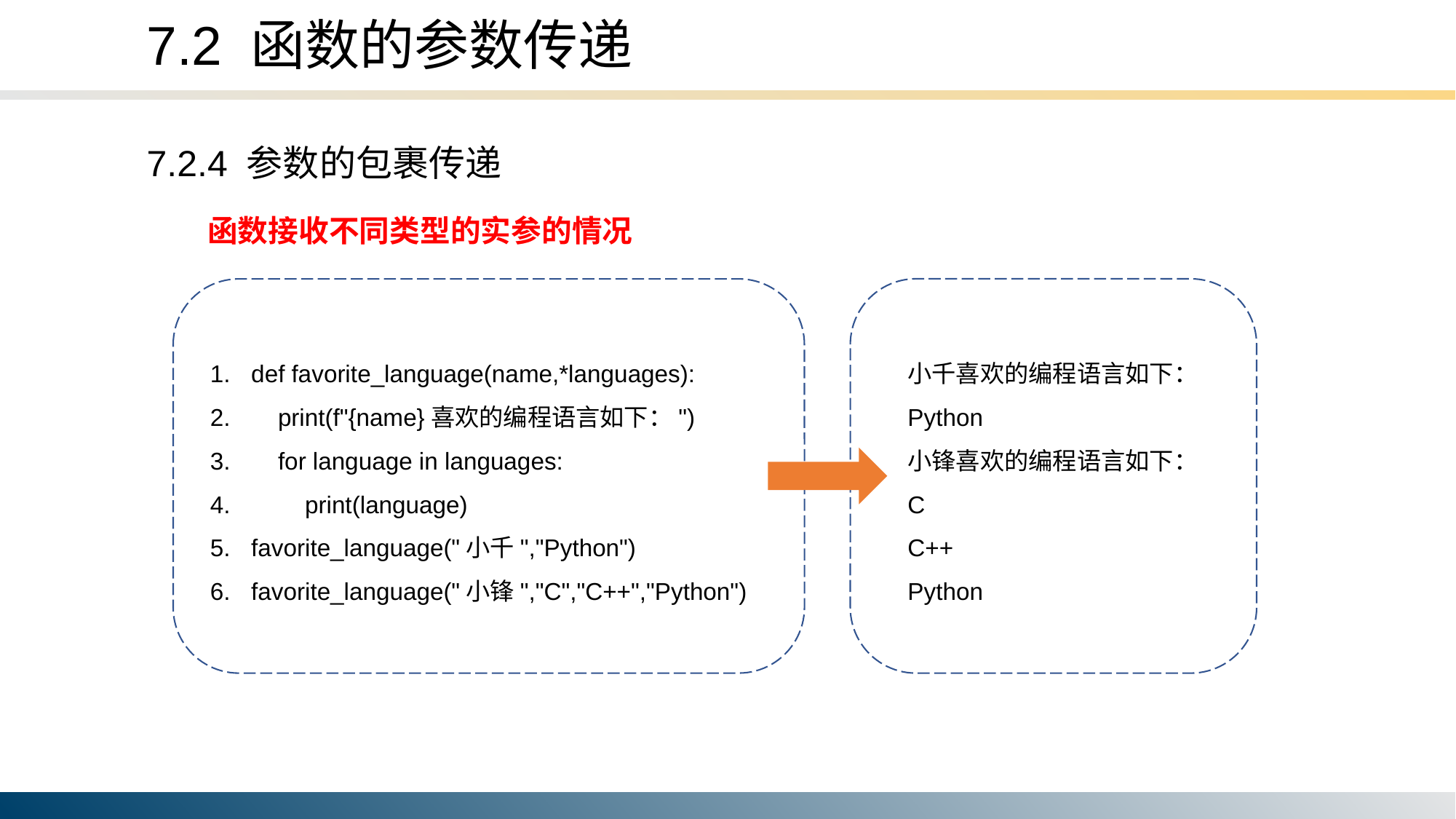

7.2 函数的参数传递
7.2.4 参数的包裹传递
函数接收不同类型的实参的情况

def favorite_language(name,*languages):
    print(f"{name}喜欢的编程语言如下：")
    for language in languages:
        print(language)
favorite_language("小千","Python")
favorite_language("小锋","C","C++","Python")
小千喜欢的编程语言如下：
Python
小锋喜欢的编程语言如下：
C
C++
Python